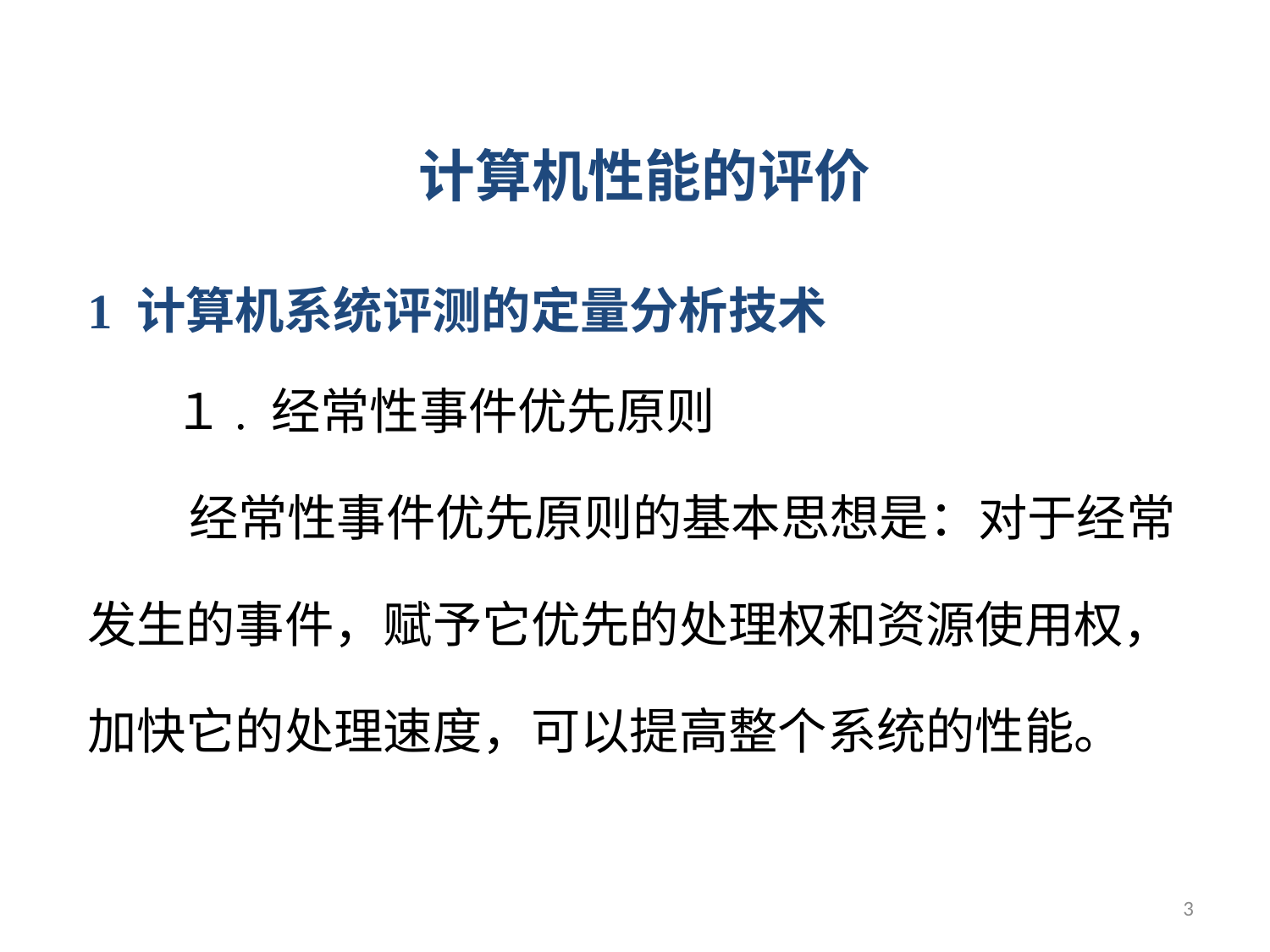

计算机性能的评价
1 计算机系统评测的定量分析技术
        １. 经常性事件优先原则
        经常性事件优先原则的基本思想是：对于经常发生的事件，赋予它优先的处理权和资源使用权，加快它的处理速度，可以提高整个系统的性能。
3